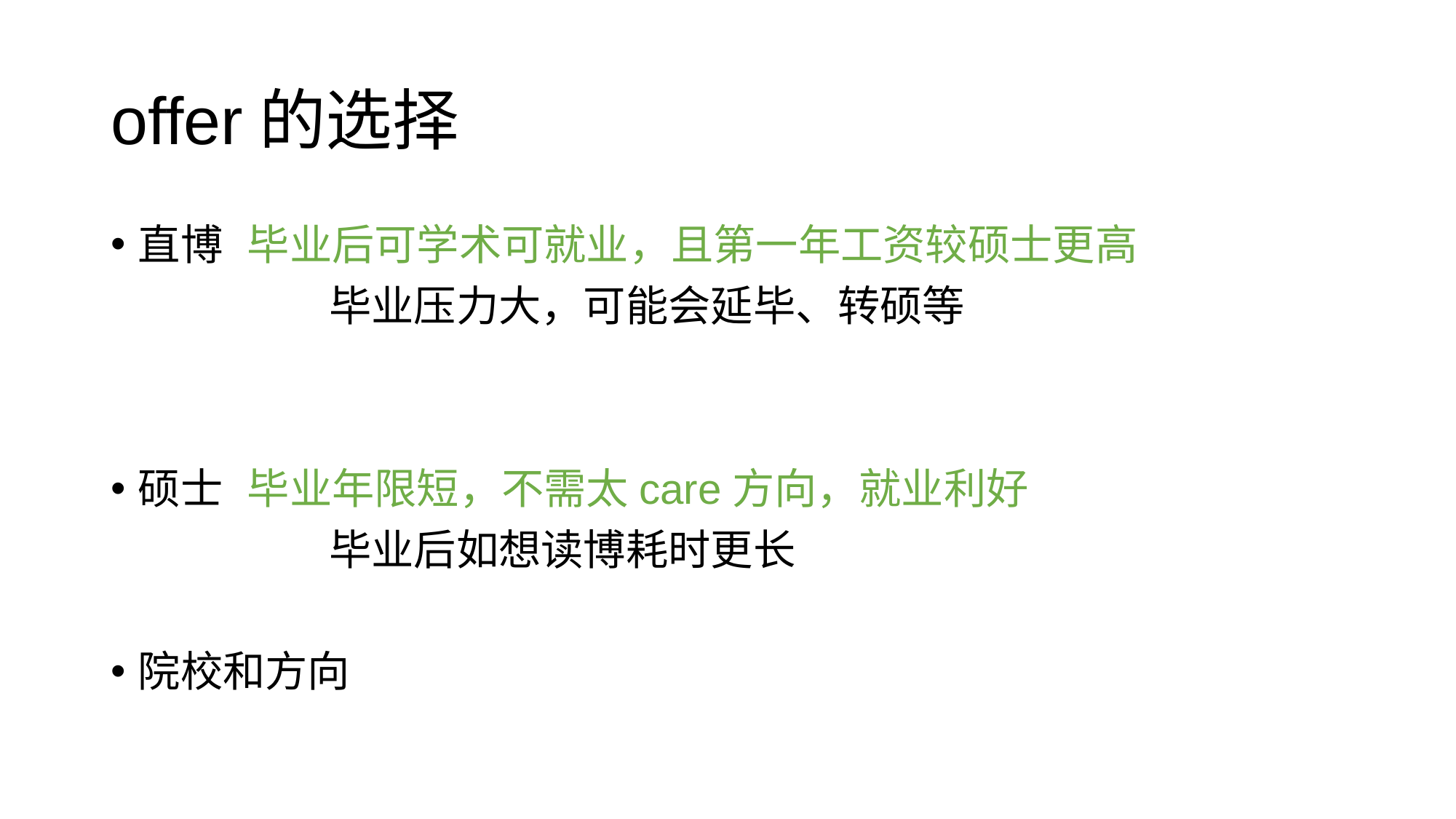

# offer的选择
直博	毕业后可学术可就业，且第一年工资较硕士更高
		毕业压力大，可能会延毕、转硕等

硕士	毕业年限短，不需太care方向，就业利好
		毕业后如想读博耗时更长

院校和方向